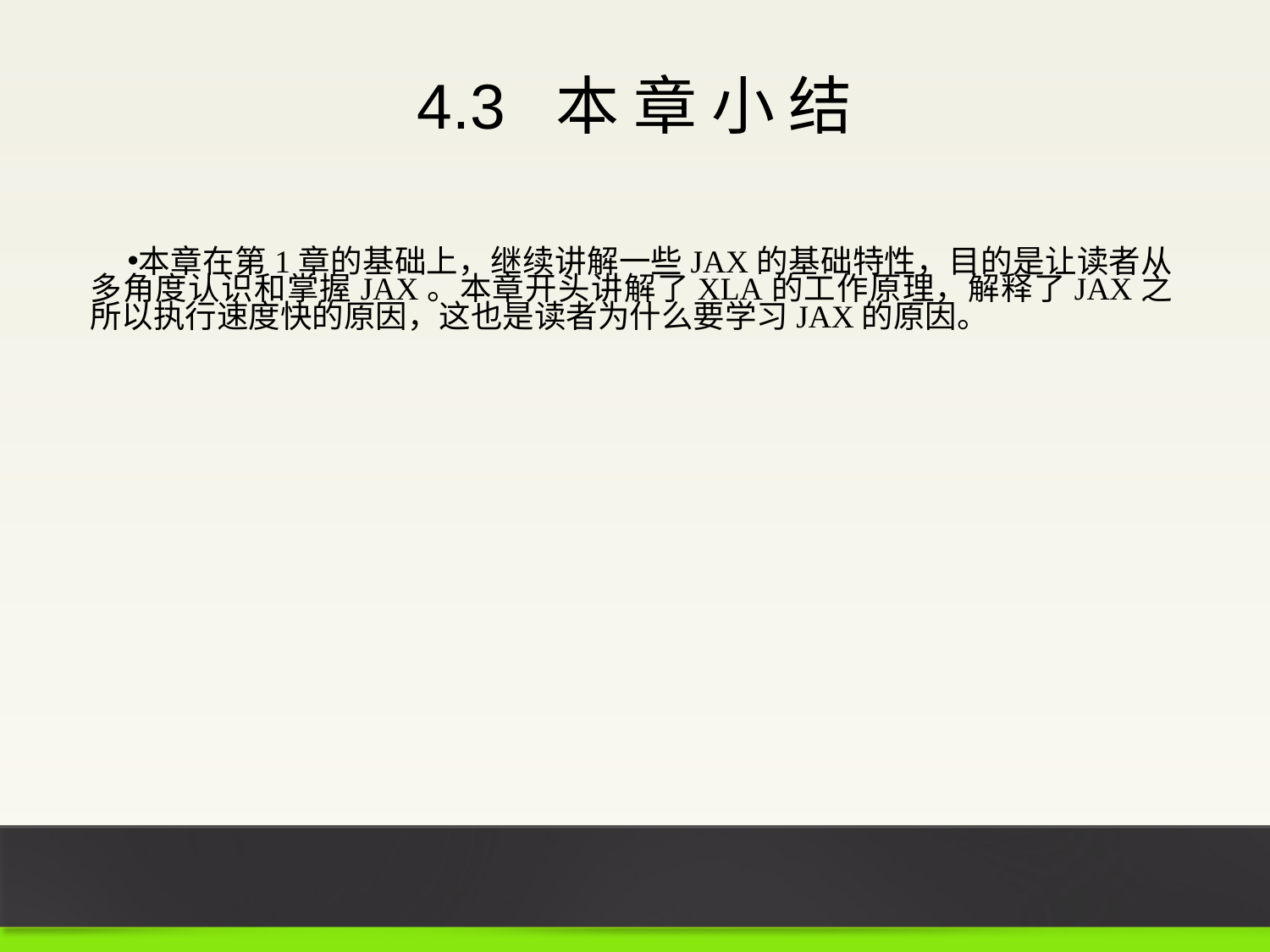

4.3  本 章 小 结
本章在第1章的基础上，继续讲解一些JAX的基础特性，目的是让读者从多角度认识和掌握JAX。本章开头讲解了XLA的工作原理，解释了JAX之所以执行速度快的原因，这也是读者为什么要学习JAX的原因。